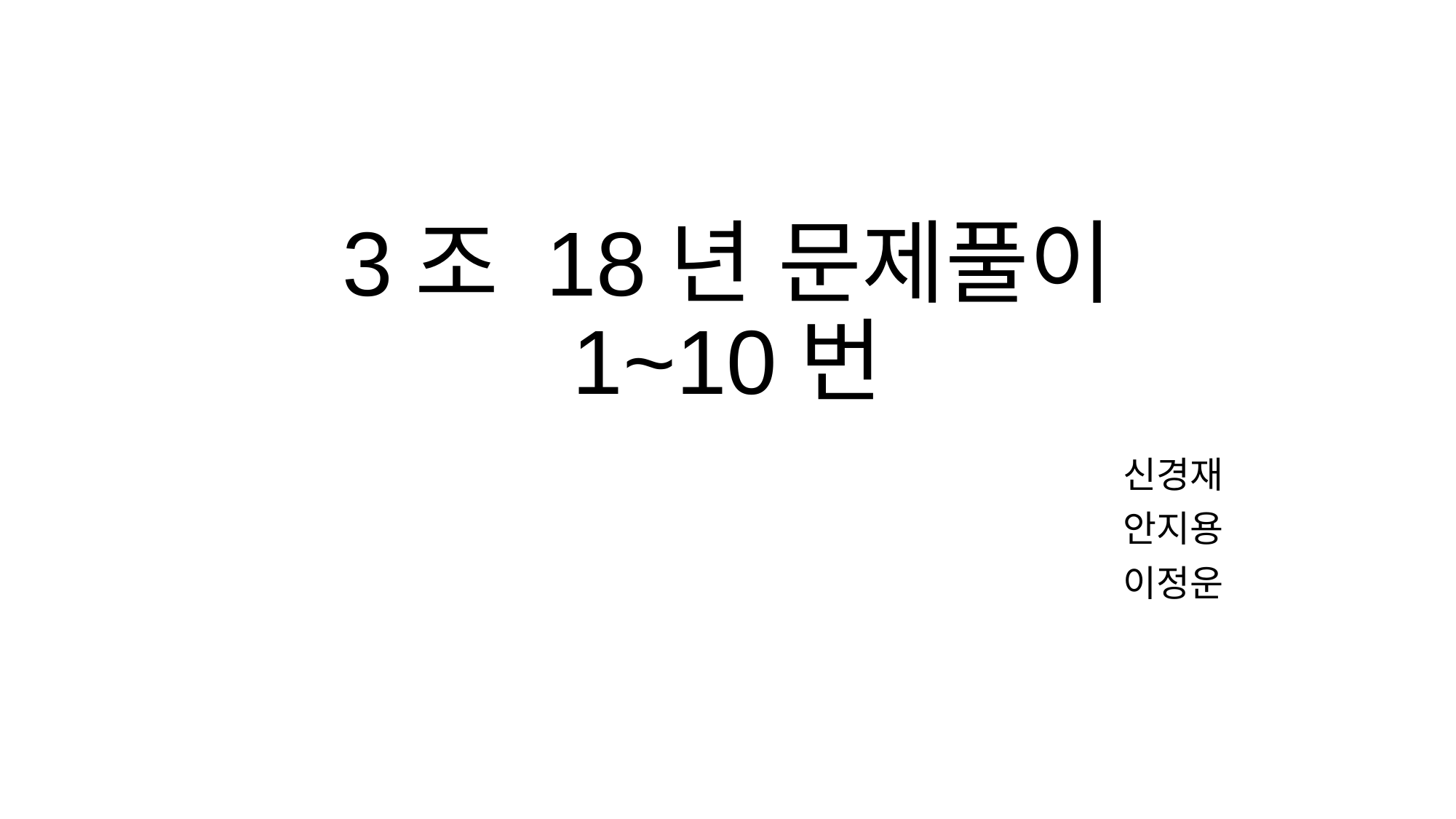

# 3조 18년 문제풀이 1~10번
신경재
안지용
이정운